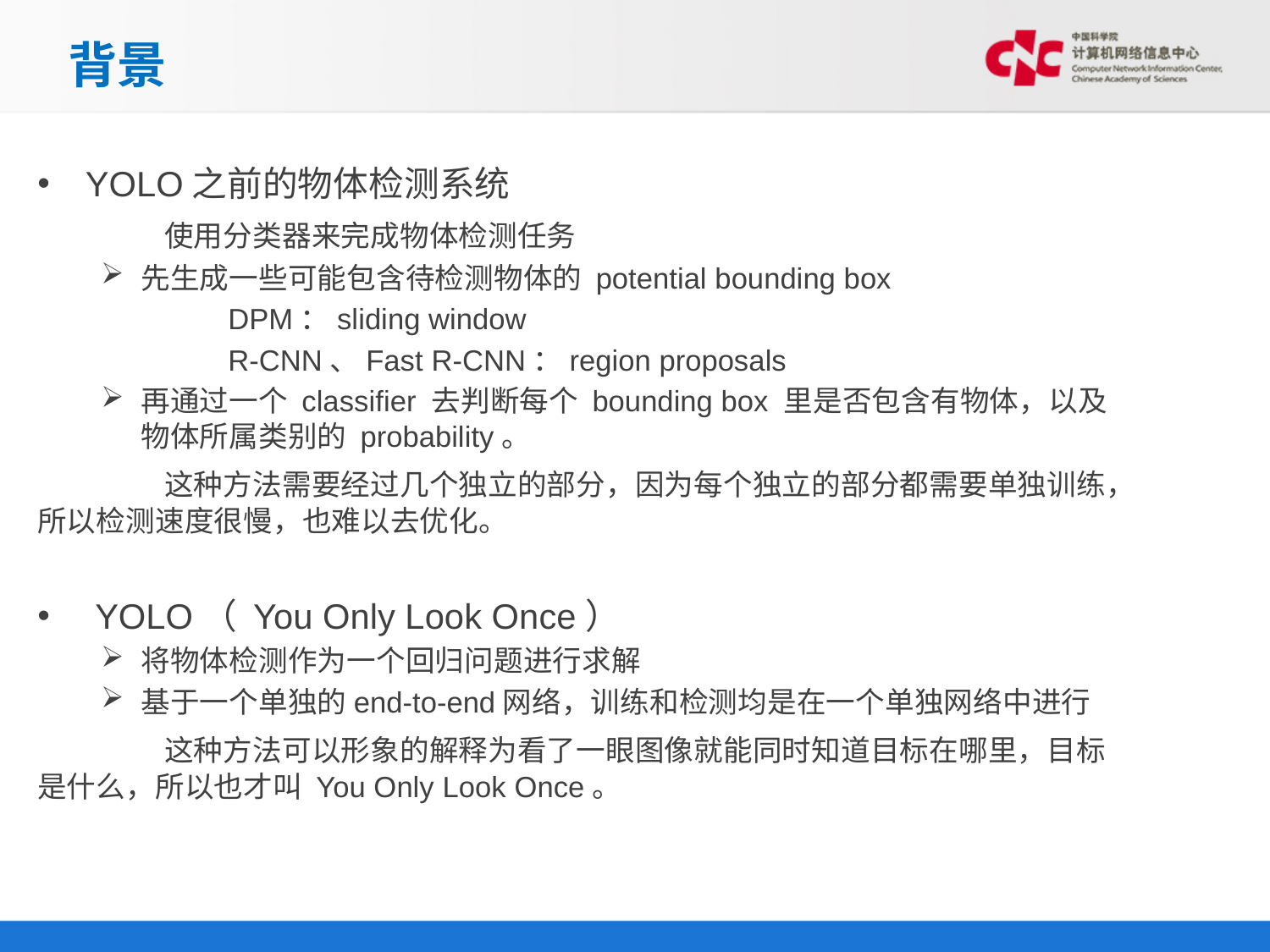

# 背景
YOLO之前的物体检测系统
	使用分类器来完成物体检测任务
先生成一些可能包含待检测物体的 potential bounding box
	DPM：sliding window
	R-CNN、Fast R-CNN：region proposals
再通过一个 classifier 去判断每个 bounding box 里是否包含有物体，以及物体所属类别的 probability。
	这种方法需要经过几个独立的部分，因为每个独立的部分都需要单独训练，所以检测速度很慢，也难以去优化。

 YOLO（ You Only Look Once）
将物体检测作为一个回归问题进行求解
基于一个单独的end-to-end网络，训练和检测均是在一个单独网络中进行
	这种方法可以形象的解释为看了一眼图像就能同时知道目标在哪里，目标是什么，所以也才叫 You Only Look Once。